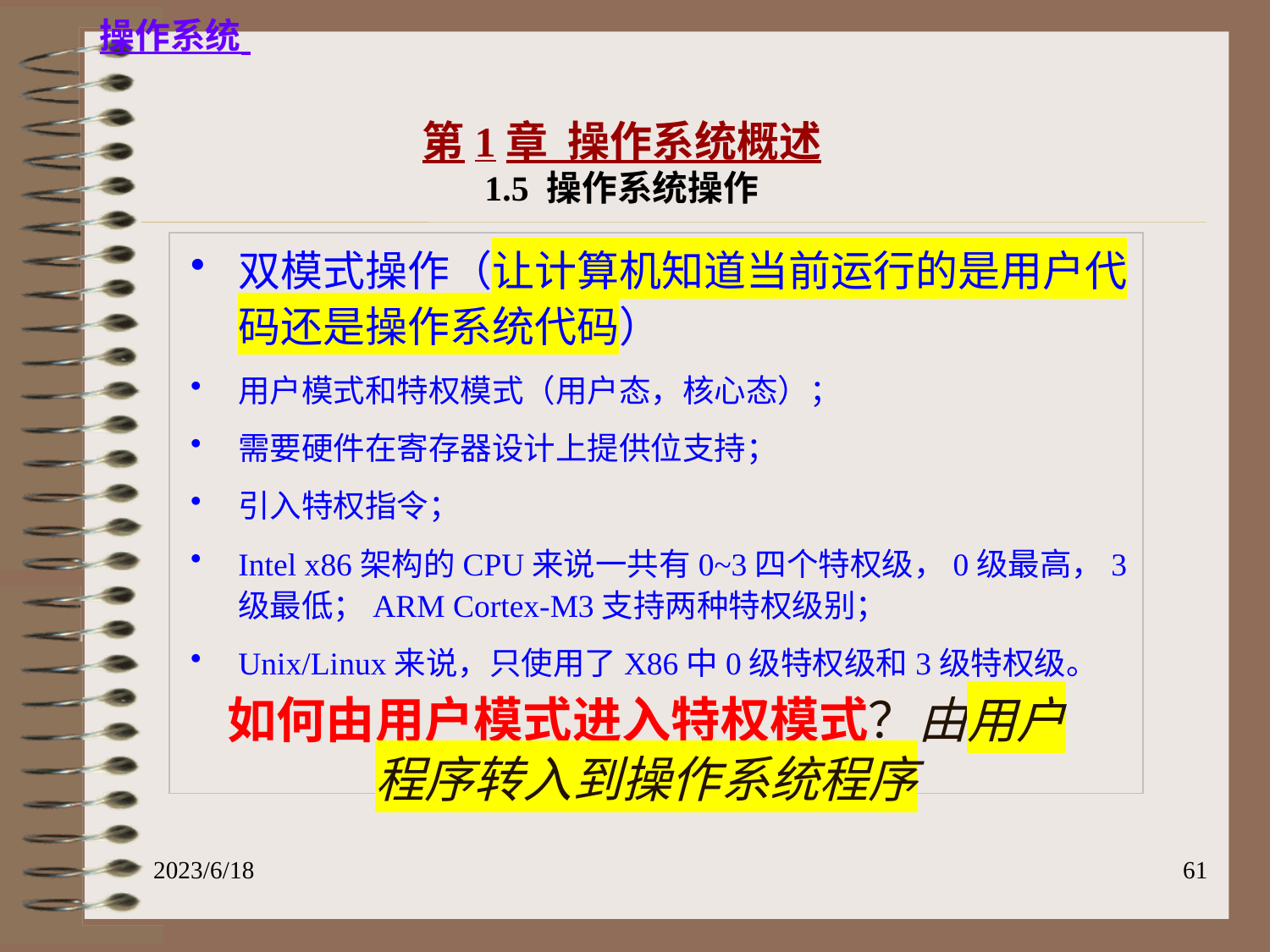

第1章  操作系统概述
1.5 操作系统操作

双模式操作（让计算机知道当前运行的是用户代码还是操作系统代码）
用户模式和特权模式（用户态，核心态）；
需要硬件在寄存器设计上提供位支持；
引入特权指令；
Intel x86架构的CPU来说一共有0~3四个特权级，0级最高，3级最低；ARM Cortex-M3支持两种特权级别；
Unix/Linux来说，只使用了X86中0级特权级和3级特权级。

如何由用户模式进入特权模式？由用户程序转入到操作系统程序
2023/6/18
61